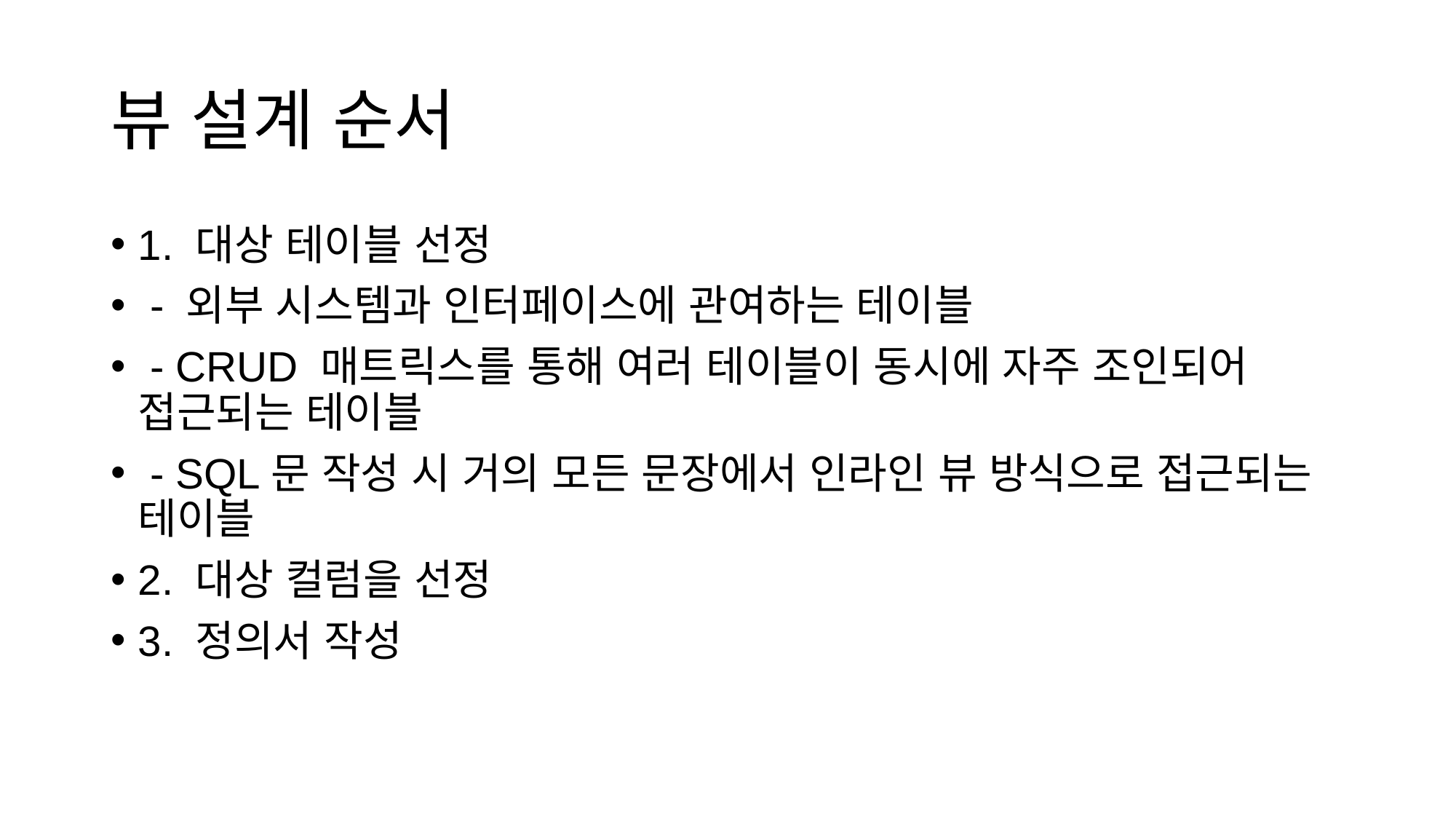

# 뷰 설계 순서
1. 대상 테이블 선정
 - 외부 시스템과 인터페이스에 관여하는 테이블
 - CRUD 매트릭스를 통해 여러 테이블이 동시에 자주 조인되어 접근되는 테이블
 - SQL문 작성 시 거의 모든 문장에서 인라인 뷰 방식으로 접근되는 테이블
2. 대상 컬럼을 선정
3. 정의서 작성